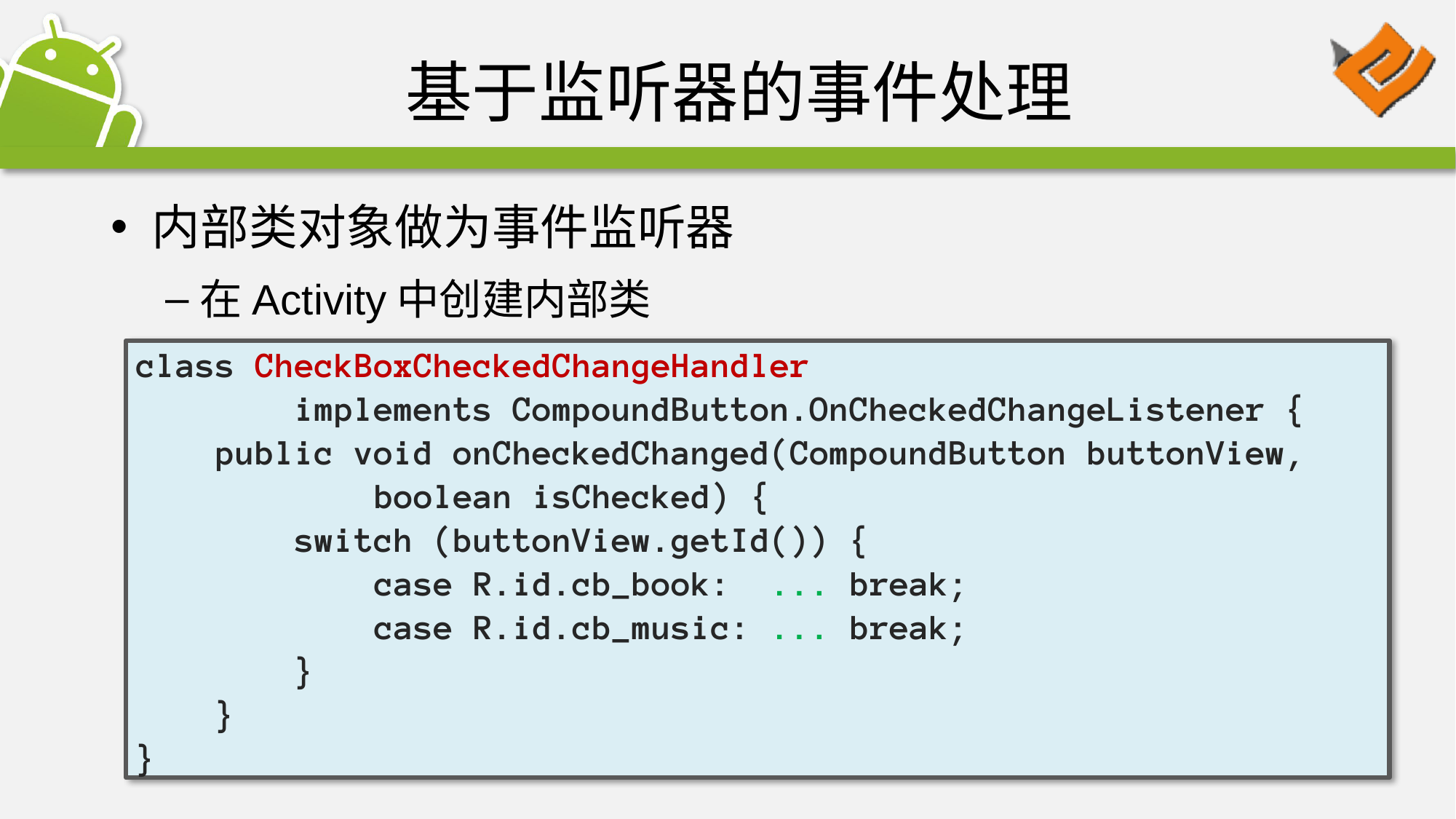

# 基于监听器的事件处理
内部类对象做为事件监听器
在Activity中创建内部类
class CheckBoxCheckedChangeHandler
        implements CompoundButton.OnCheckedChangeListener {
    public void onCheckedChanged(CompoundButton buttonView,
            boolean isChecked) {
        switch (buttonView.getId()) {
            case R.id.cb_book:  ... break;
            case R.id.cb_music: ... break;
        }
    }
}